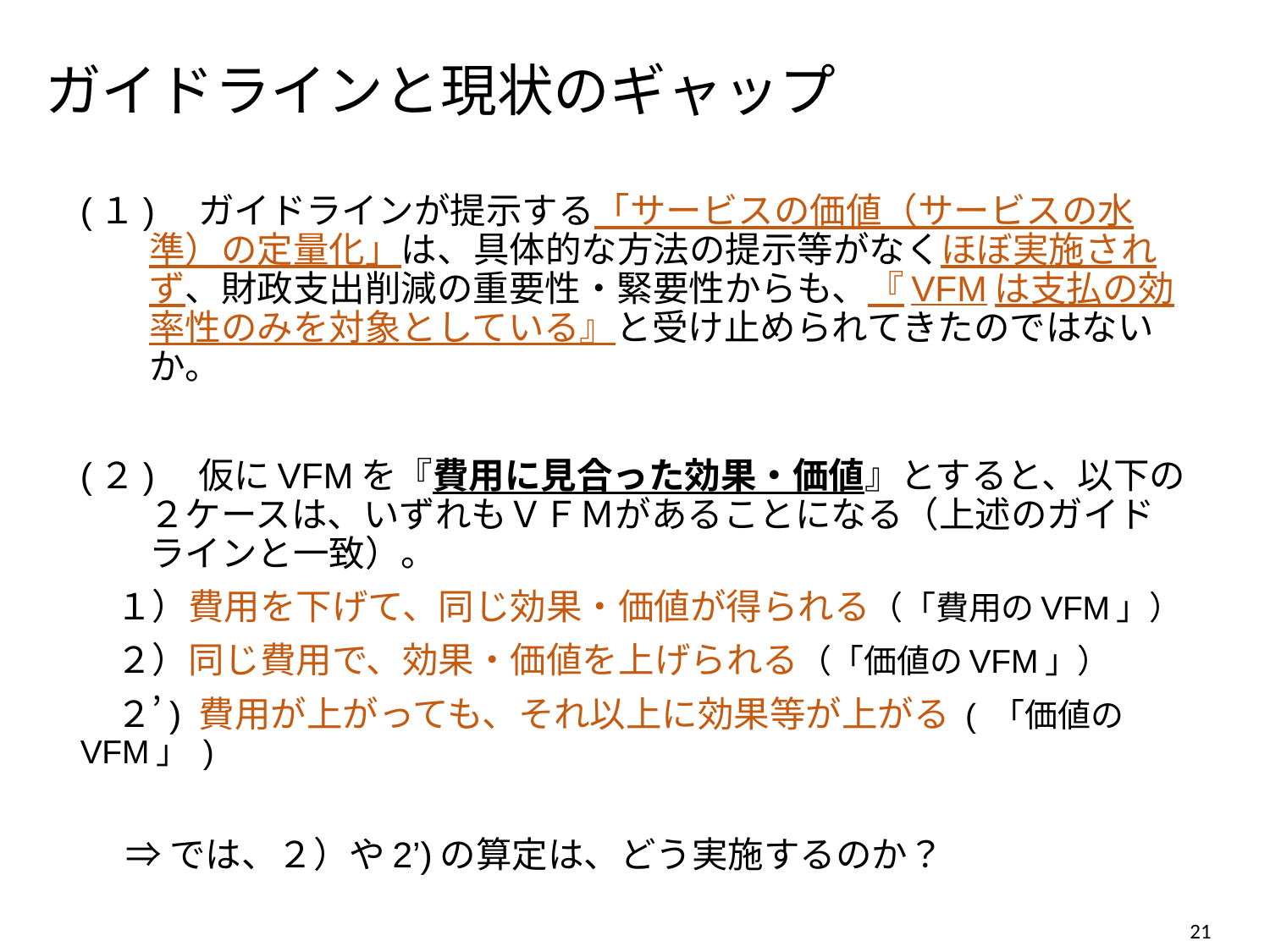

# ガイドラインと現状のギャップ
(１)　ガイドラインが提示する「サービスの価値（サービスの水準）の定量化」は、具体的な方法の提示等がなくほぼ実施されず、財政支出削減の重要性・緊要性からも、『VFMは支払の効率性のみを対象としている』と受け止められてきたのではないか。

(２)　仮にVFMを『費用に見合った効果・価値』とすると、以下の２ケースは、いずれもＶＦＭがあることになる（上述のガイドラインと一致）。
　１）費用を下げて、同じ効果・価値が得られる（「費用のVFM」）
　２）同じ費用で、効果・価値を上げられる（「価値のVFM」）
　２’) 費用が上がっても、それ以上に効果等が上がる ( 「価値のVFM」 )

⇒では、２）や2’)の算定は、どう実施するのか？
21